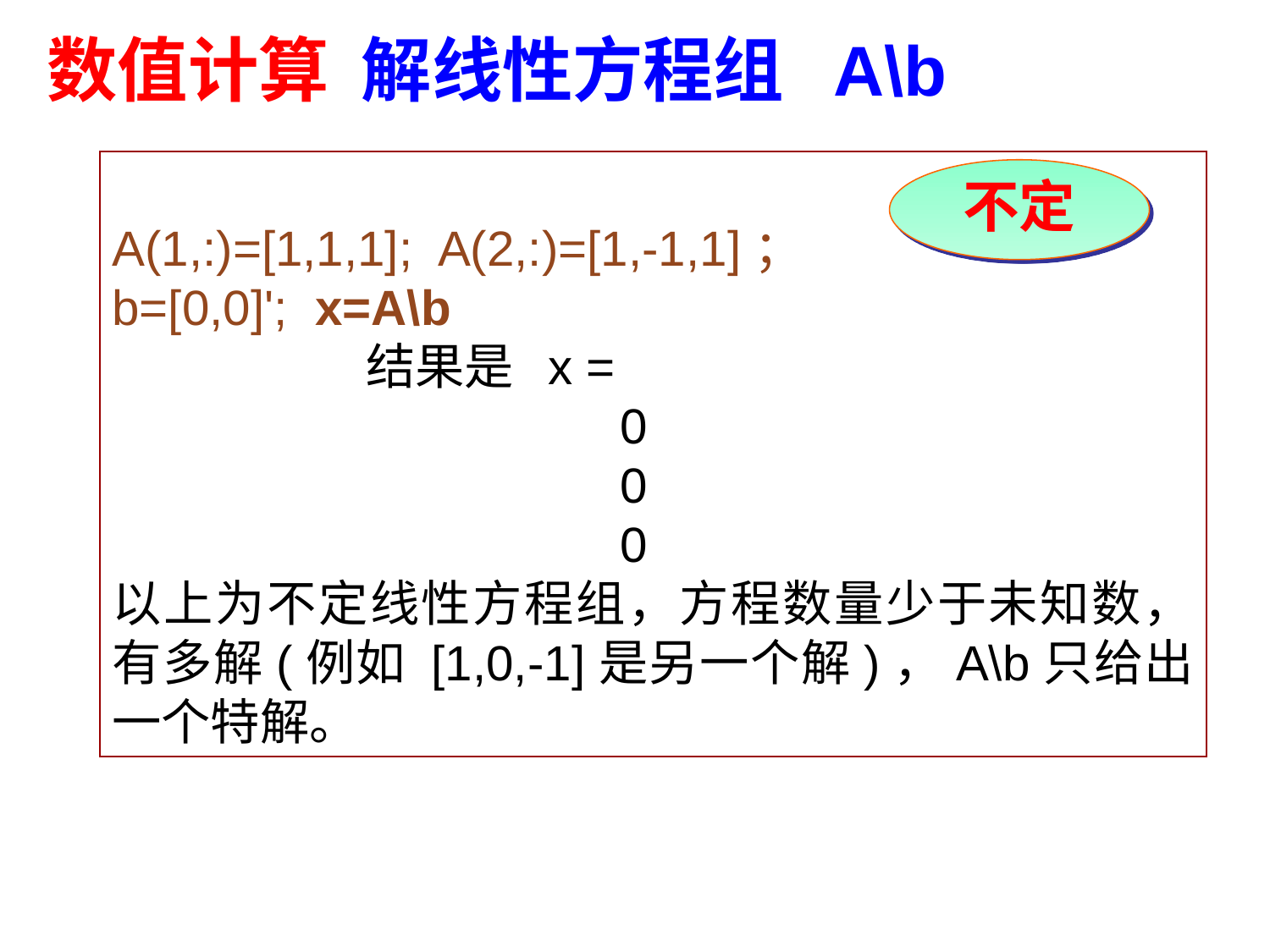

数值计算  解线性方程组  A\b

A(1,:)=[1,1,1];  A(2,:)=[1,-1,1]；
b=[0,0]';  x=A\b
		结果是  x =
    				0
    				0
    				0
以上为不定线性方程组，方程数量少于未知数，有多解(例如 [1,0,-1]是另一个解)，A\b只给出一个特解。
不定
10